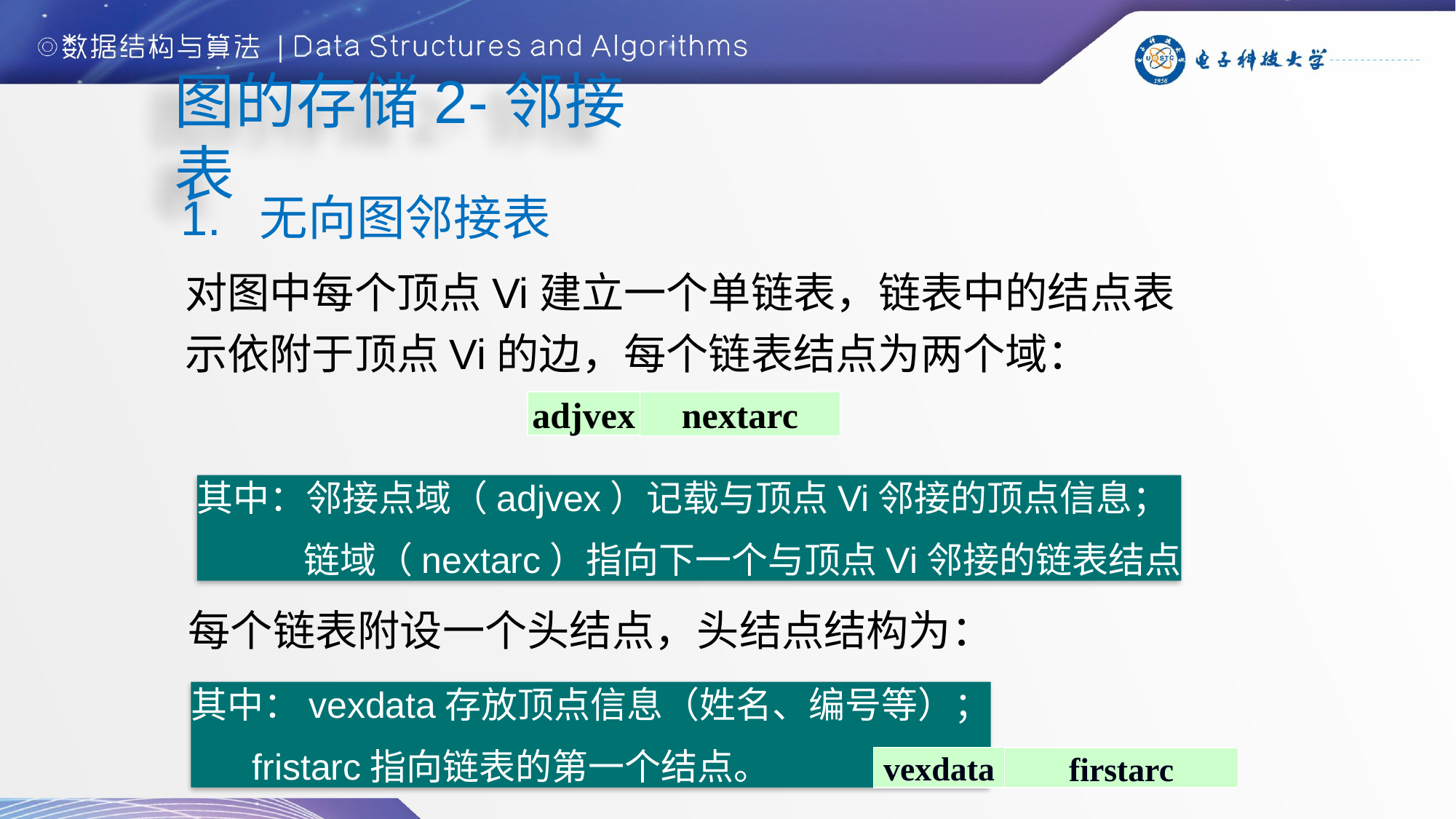

# 图的存储2-邻接表
1.  无向图邻接表
对图中每个顶点Vi建立一个单链表，链表中的结点表示依附于顶点Vi的边，每个链表结点为两个域：
adjvex
nextarc
其中：邻接点域（adjvex）记载与顶点Vi邻接的顶点信息；
            链域（nextarc）指向下一个与顶点Vi邻接的链表结点
每个链表附设一个头结点，头结点结构为：
其中：vexdata存放顶点信息（姓名、编号等）；
      fristarc指向链表的第一个结点。
vexdata
firstarc